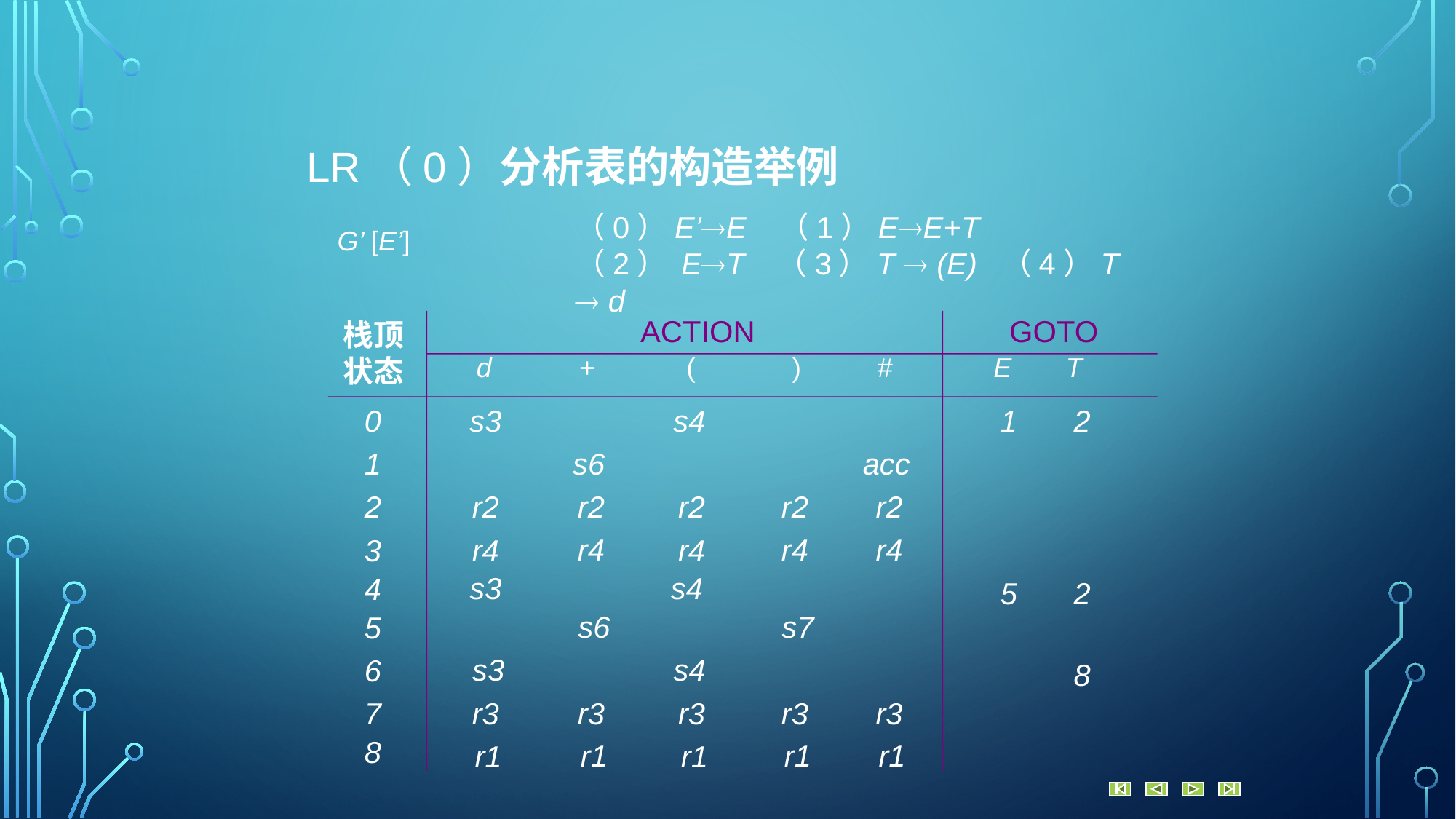

LR（0）分析表的构造举例

G’ [E’]
（0）E’→E   （1）E→E+T
（2） E→T   （3）T → (E)  （4）T → d
ACTION
GOTO
栈顶状态

d
+
(
)
#
E
T

0

1
2
3
4
5
6
7
8

s3
s4
1
2
s6
acc
r2
r2
r2
r2
r2
r4
r4
r4
r4
r4
s3
s4
5
2
s6
s7
s3
s4
8
r3
r3
r3
r3
r3
r1
r1
r1
r1
r1